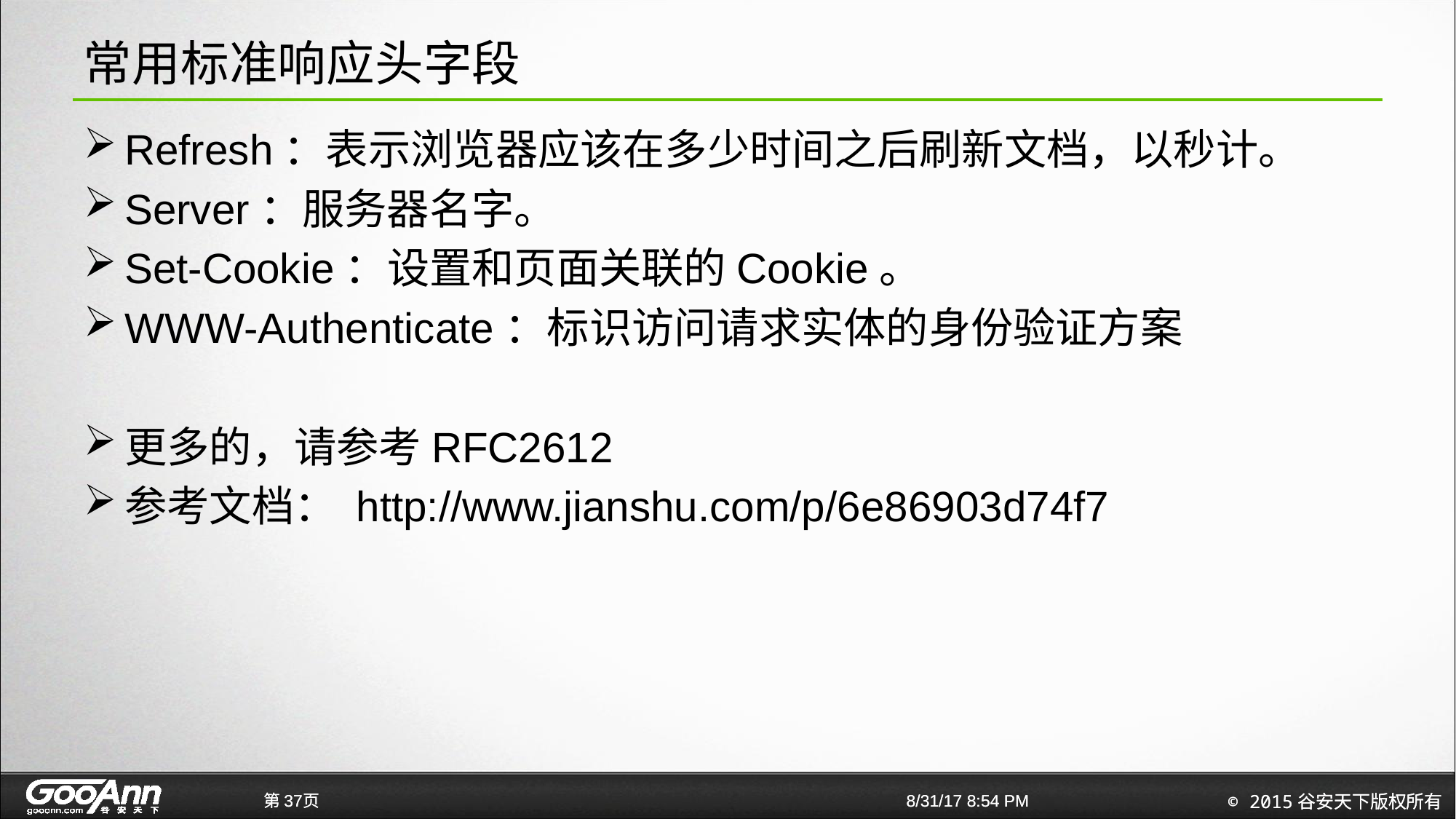

# 常用标准响应头字段
Refresh：表示浏览器应该在多少时间之后刷新文档，以秒计。
Server：服务器名字。
Set-Cookie：设置和页面关联的Cookie。
WWW-Authenticate：标识访问请求实体的身份验证方案

更多的，请参考RFC2612
参考文档： http://www.jianshu.com/p/6e86903d74f7